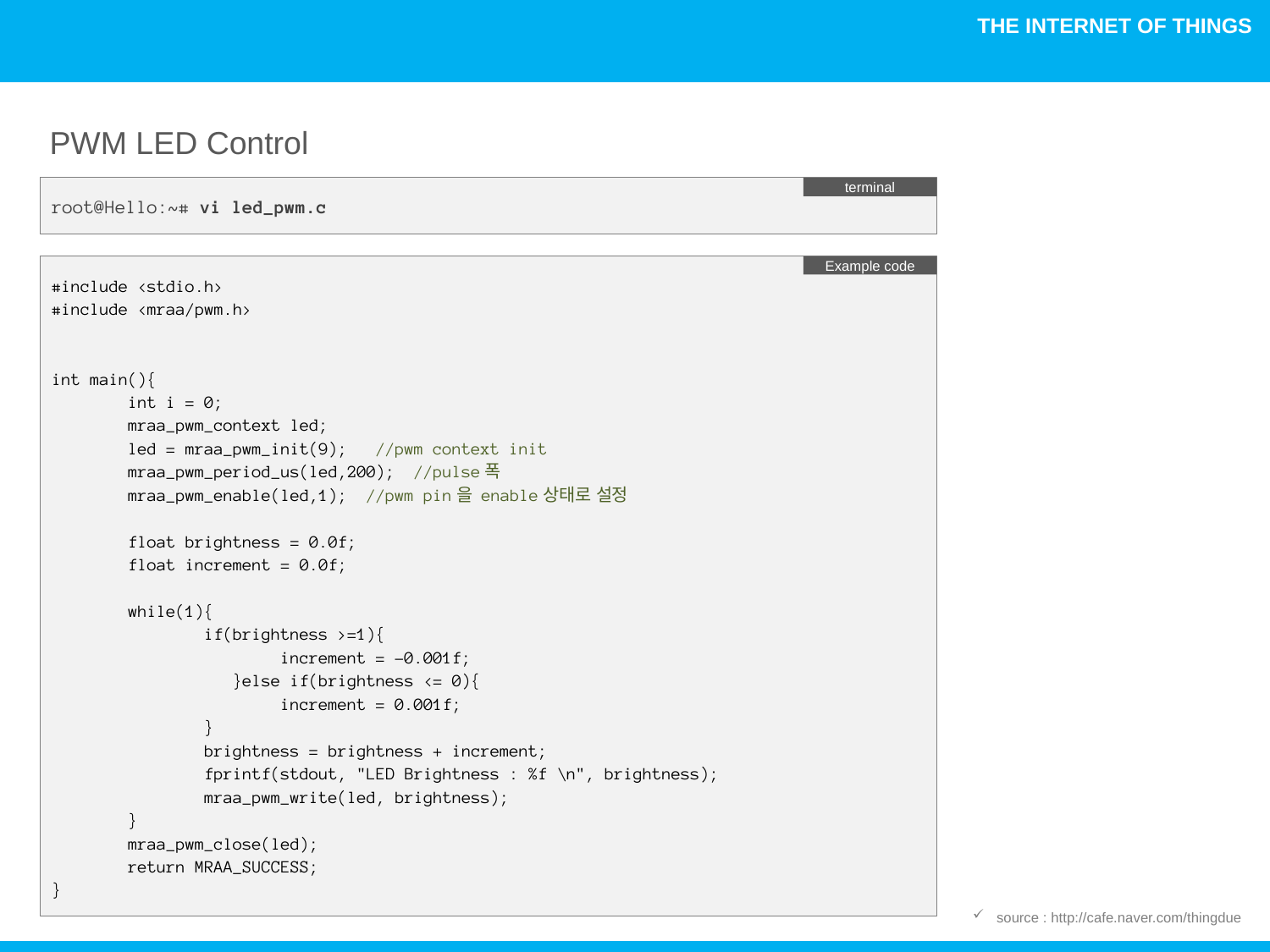

PWM LED Control
root@Hello:~# vi led_pwm.c
terminal
#include <stdio.h>
#include <mraa/pwm.h>

int main(){
        int i = 0;
        mraa_pwm_context led;
        led = mraa_pwm_init(9);   //pwm context init
        mraa_pwm_period_us(led,200);  //pulse폭
        mraa_pwm_enable(led,1);  //pwm pin을 enable상태로 설정

        float brightness = 0.0f;
        float increment = 0.0f;

        while(1){
                if(brightness >=1){
                        increment = -0.001f;
                   }else if(brightness <= 0){
                        increment = 0.001f;
                }
                brightness = brightness + increment;
                fprintf(stdout, "LED Brightness : %f \n", brightness);
                mraa_pwm_write(led, brightness);
        }
        mraa_pwm_close(led);
        return MRAA_SUCCESS;
}
Example code
source : http://cafe.naver.com/thingdue